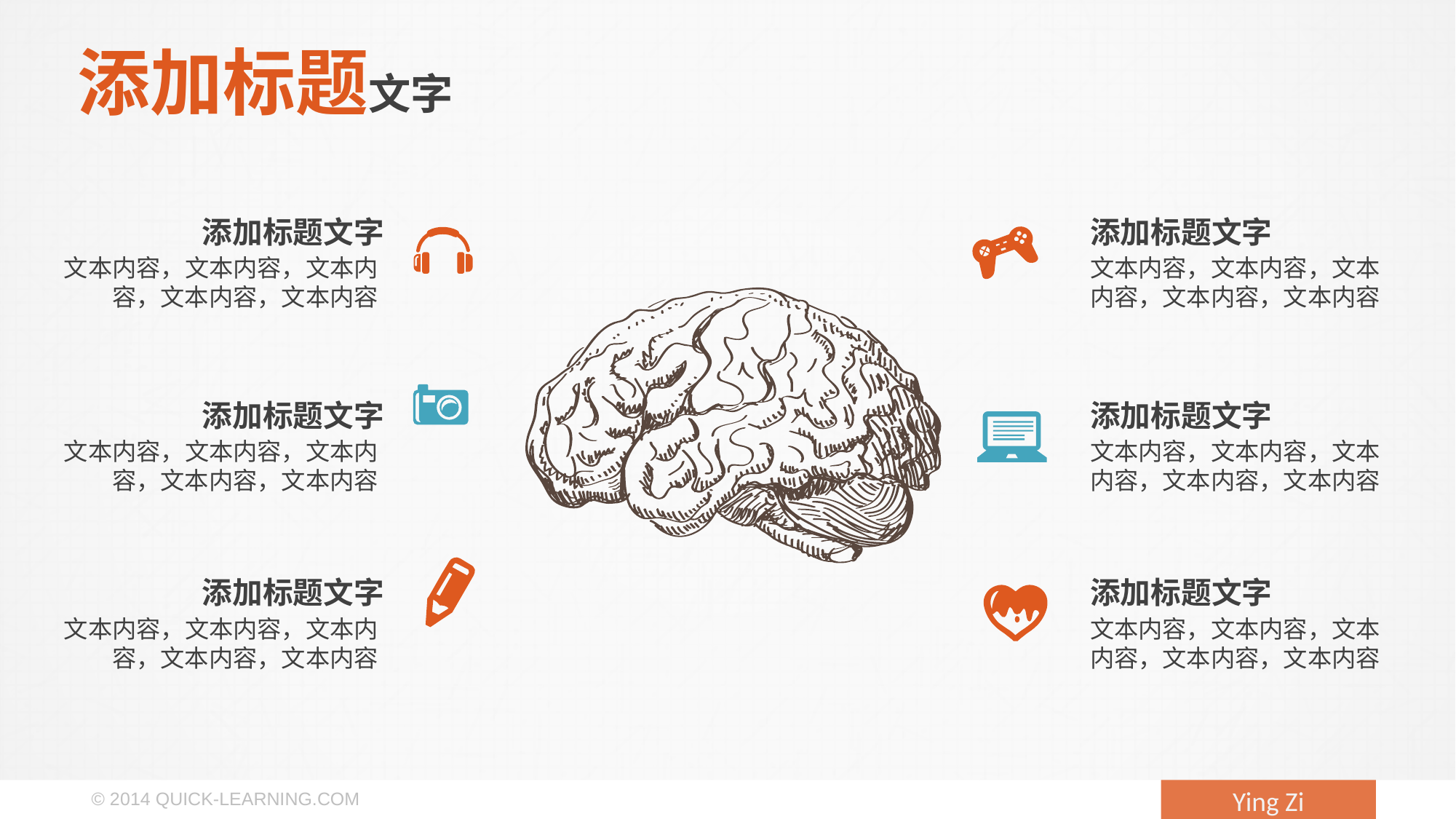

添加标题文字
添加标题文字
添加标题文字

文本内容，文本内容，文本内容，文本内容，文本内容
文本内容，文本内容，文本内容，文本内容，文本内容

添加标题文字
添加标题文字

文本内容，文本内容，文本内容，文本内容，文本内容
文本内容，文本内容，文本内容，文本内容，文本内容

添加标题文字
添加标题文字

文本内容，文本内容，文本内容，文本内容，文本内容
文本内容，文本内容，文本内容，文本内容，文本内容